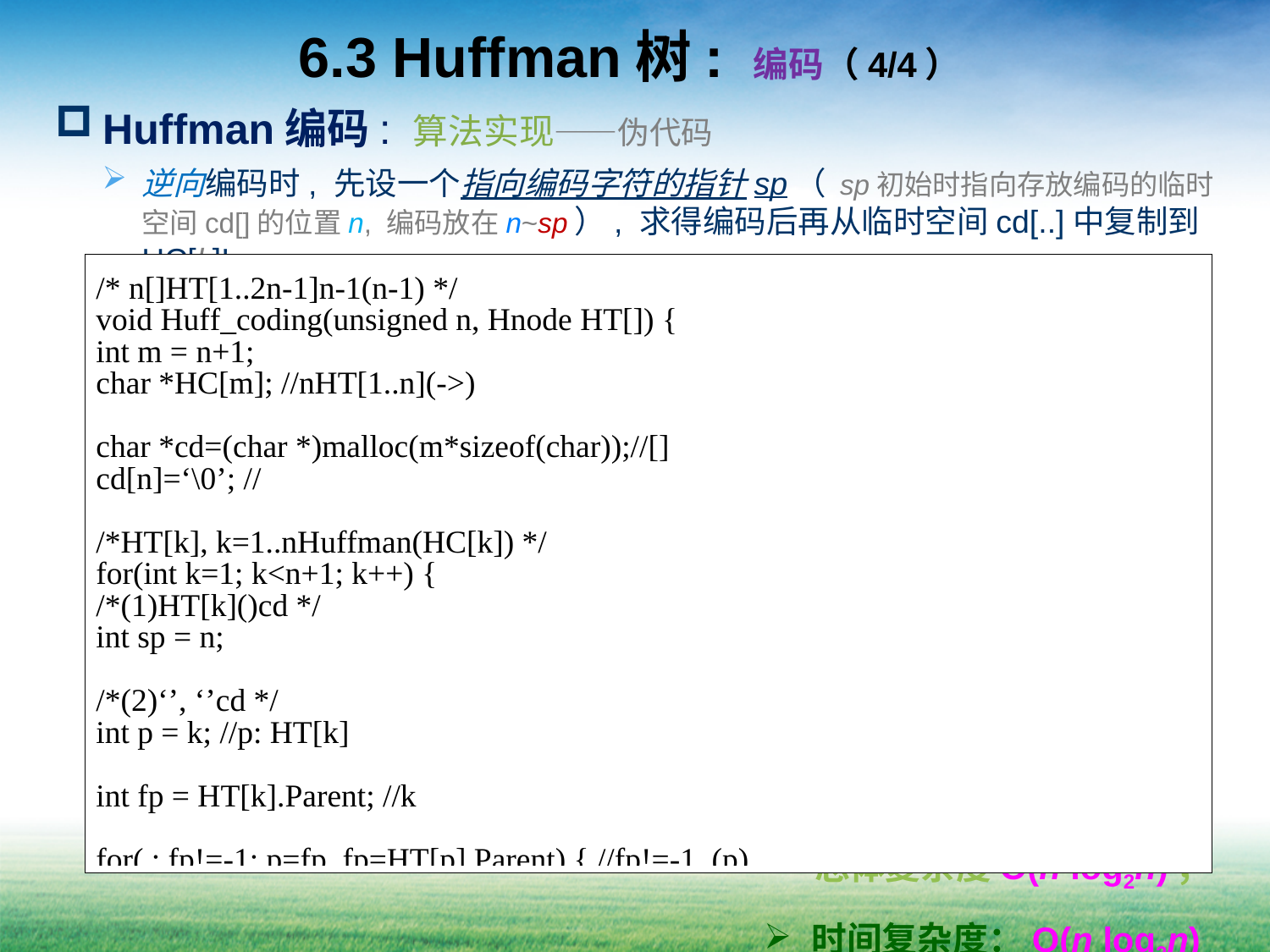

# 6.3 Huffman树: 编码（4/4）
Huffman编码: 算法实现——伪代码
逆向编码时, 先设一个指向编码字符的指针sp（ sp初始时指向存放编码的临时空间cd[]的位置n, 编码放在n~sp）, 求得编码后再从临时空间cd[..]中复制到HC[k]!
对每个信号HT[k], 求编码，走从叶子到根的路径，时间复杂度即树高(约log2n, k=1..n, 所以总体复杂度O(n log2n)；
时间复杂度：O(n log2n)